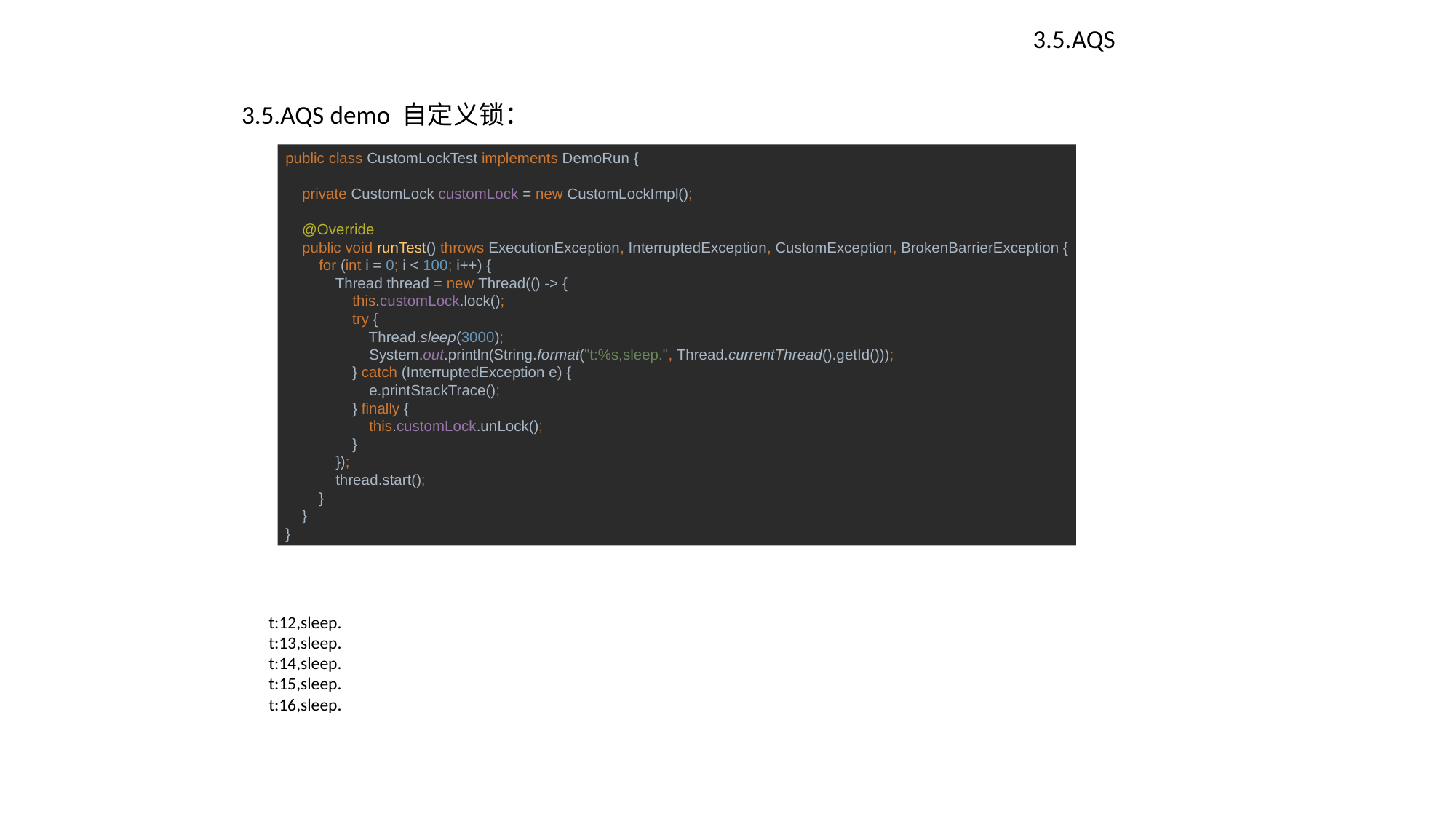

3.5.AQS
3.5.AQS demo 自定义锁：
public class CustomLockTest implements DemoRun {
    private CustomLock customLock = new CustomLockImpl();
    @Override
    public void runTest() throws ExecutionException, InterruptedException, CustomException, BrokenBarrierException {
        for (int i = 0; i < 100; i++) {
            Thread thread = new Thread(() -> {
                this.customLock.lock();
                try {
                    Thread.sleep(3000);
                    System.out.println(String.format("t:%s,sleep.", Thread.currentThread().getId()));
                } catch (InterruptedException e) {
                    e.printStackTrace();
                } finally {
                    this.customLock.unLock();
                }
            });
            thread.start();
        }
    }
}
t:12,sleep.
t:13,sleep.
t:14,sleep.
t:15,sleep.
t:16,sleep.